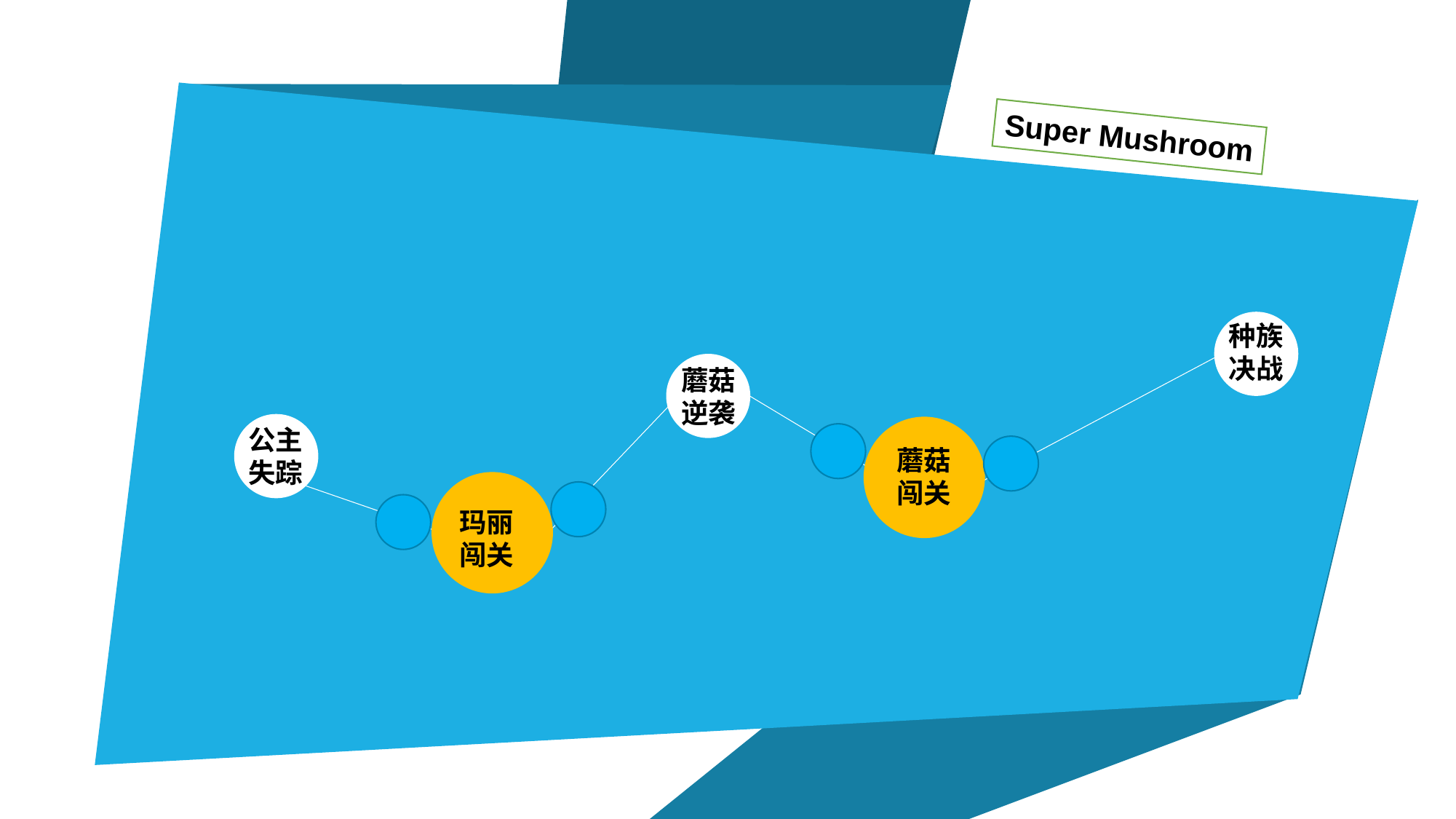

Super Mushroom

种族决战

蘑菇逆袭

公主失踪

蘑菇闯关

玛丽闯关